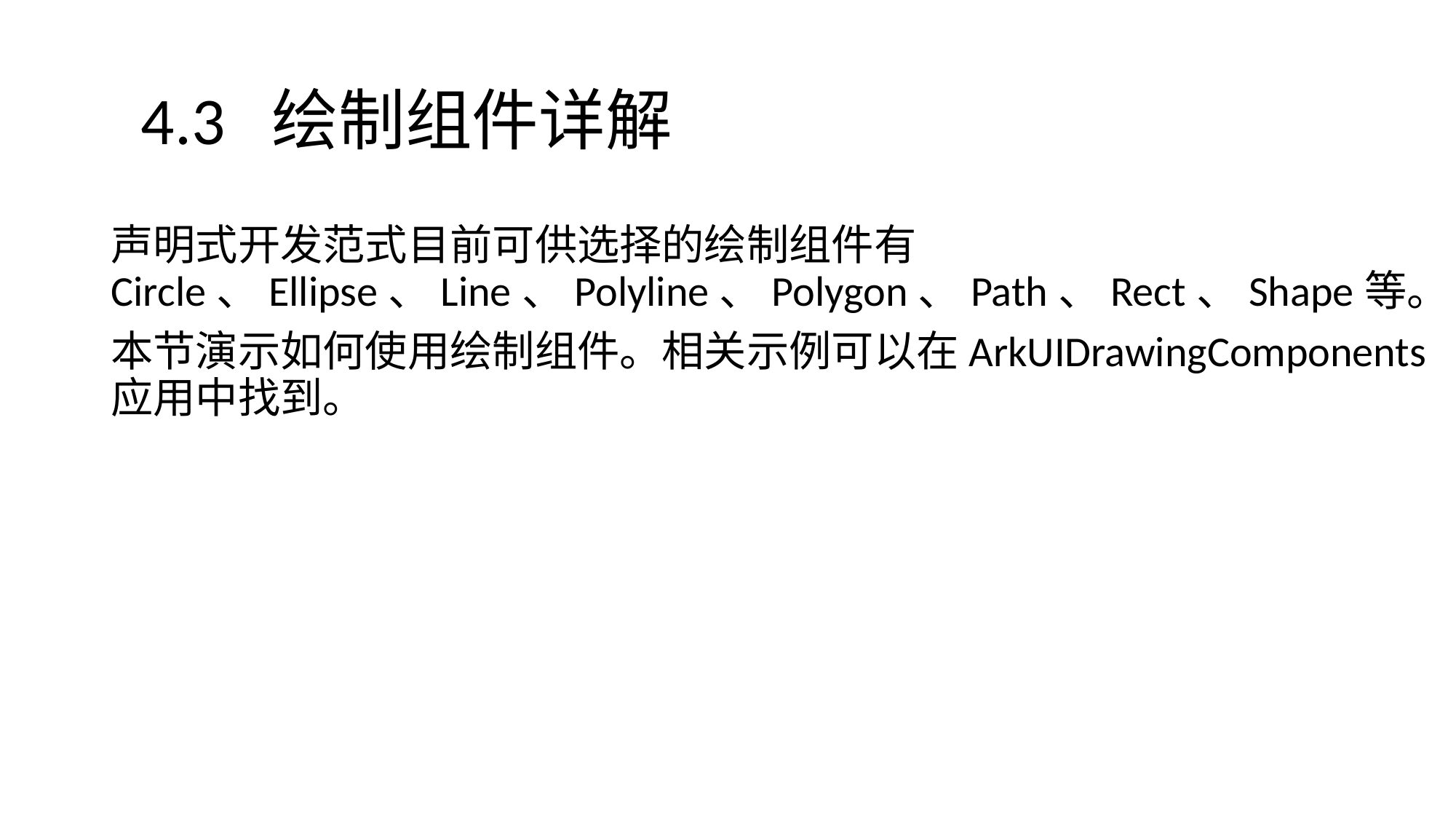

# 4.3  绘制组件详解
声明式开发范式目前可供选择的绘制组件有Circle、Ellipse、Line、Polyline、Polygon、Path、Rect、Shape等。
本节演示如何使用绘制组件。相关示例可以在ArkUIDrawingComponents应用中找到。